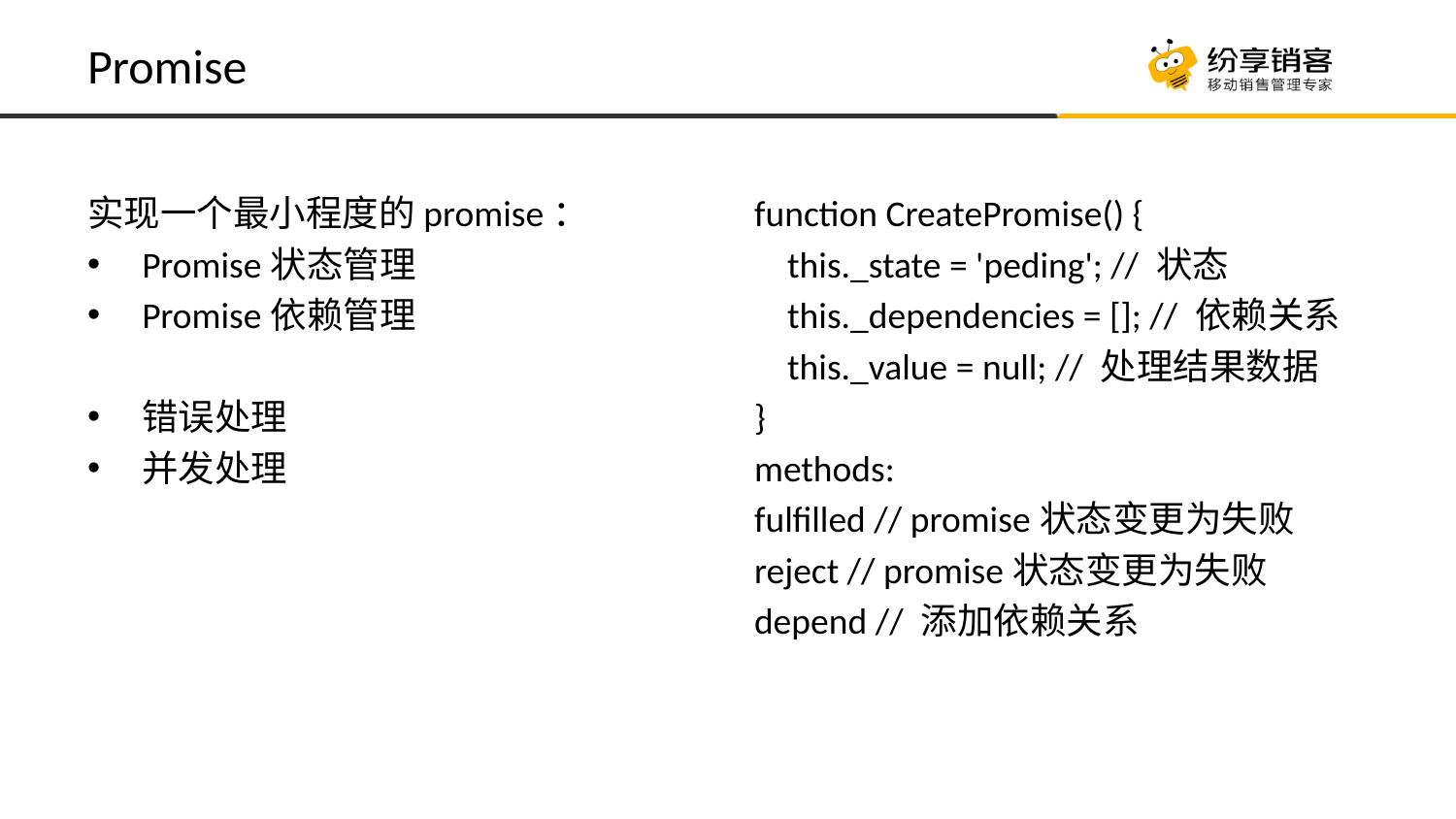

# Promise
实现一个最小程度的promise：
Promise状态管理
Promise依赖管理

错误处理
并发处理

function CreatePromise() {
    this._state = 'peding'; // 状态
    this._dependencies = []; // 依赖关系
    this._value = null; // 处理结果数据
}
methods:
fulfilled // promise状态变更为失败
reject // promise状态变更为失败
depend // 添加依赖关系